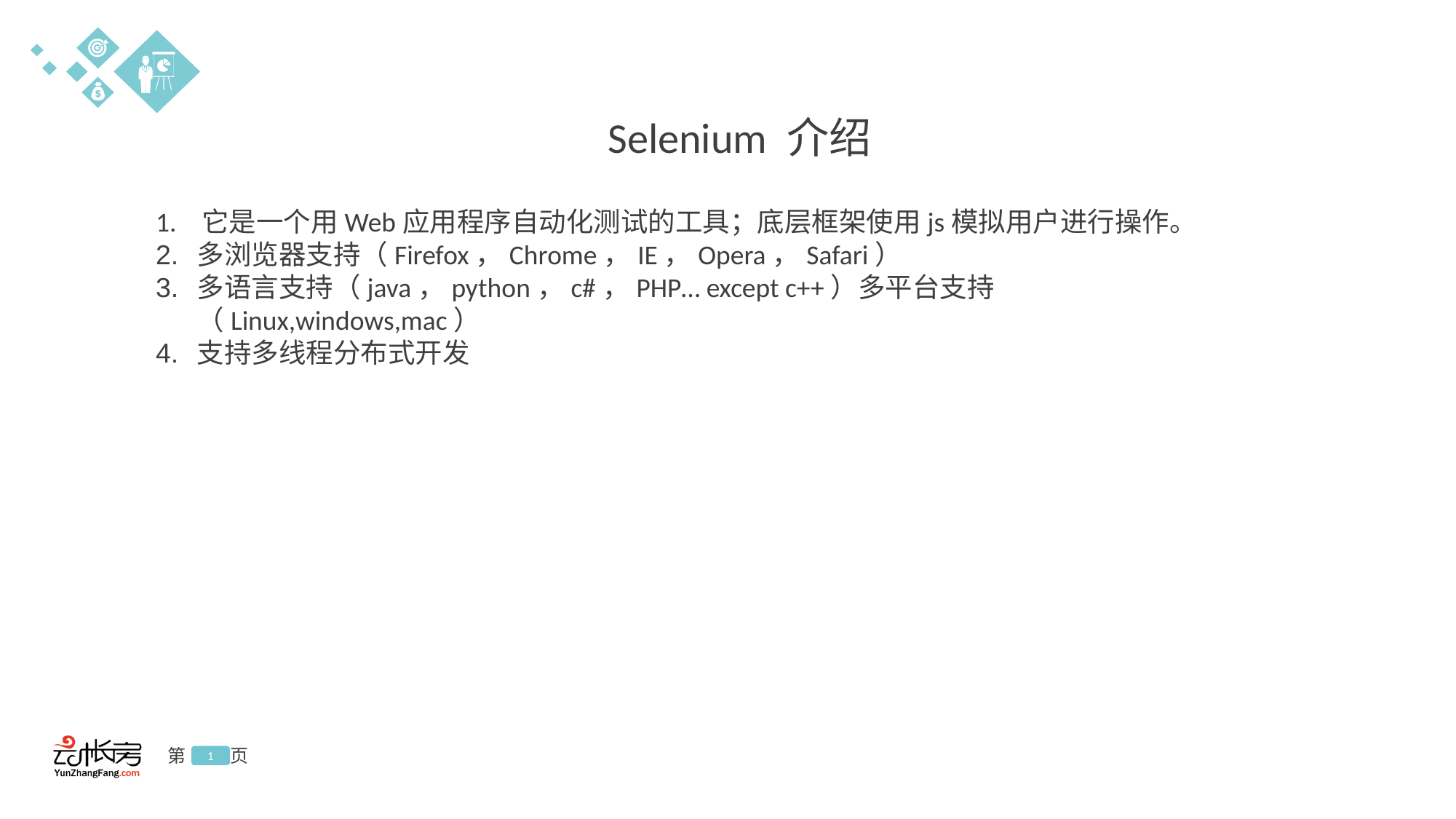

Selenium 介绍
1.   它是一个用Web应用程序自动化测试的工具；底层框架使用js模拟用户进行操作。
多浏览器支持（Firefox，Chrome，IE，Opera，Safari）
多语言支持（java，python，c#，PHP… except c++）多平台支持（Linux,windows,mac）
支持多线程分布式开发